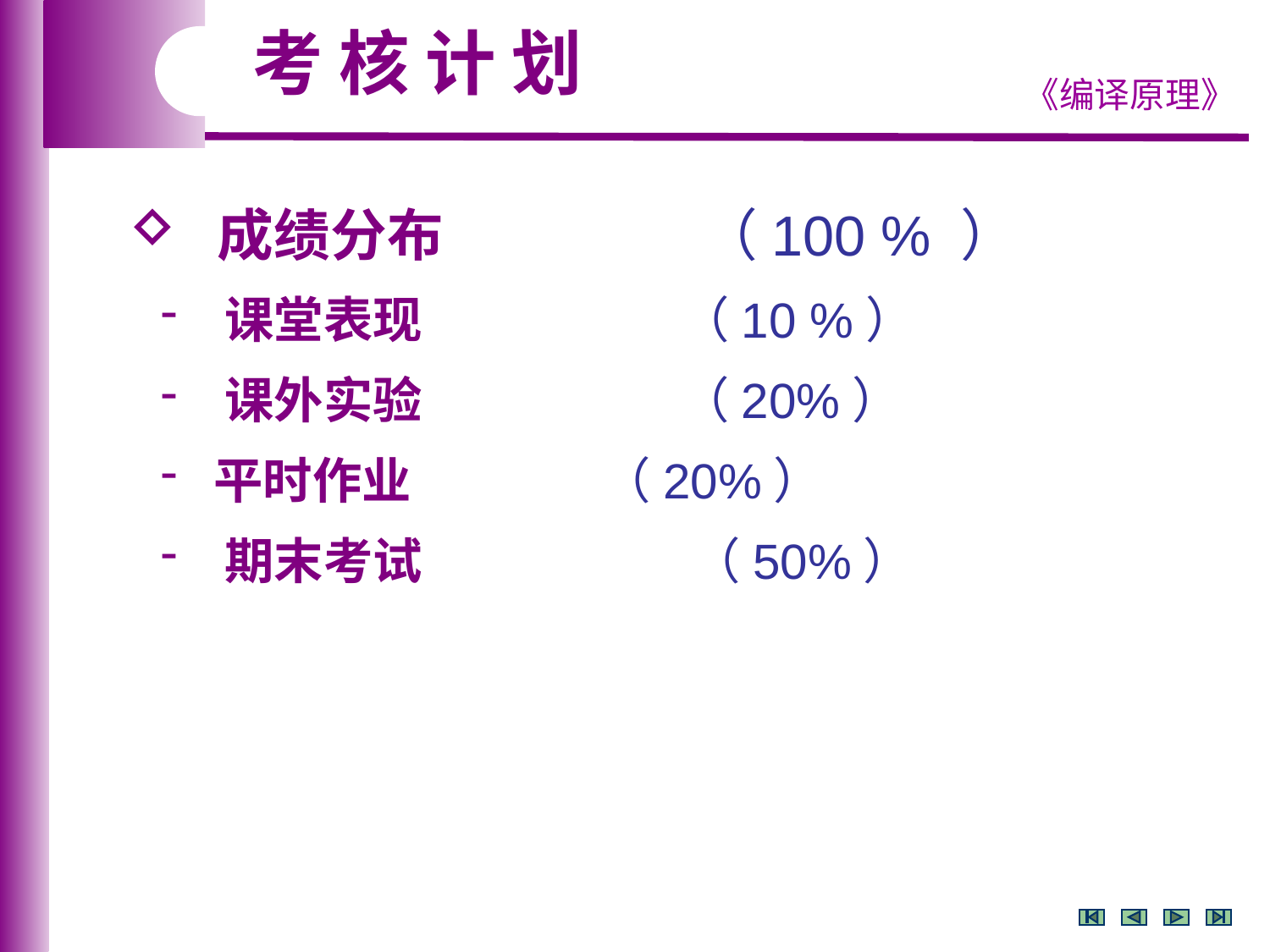

考 核 计 划
  成绩分布                    （100 % ）

  课堂表现                       （10 %）

  课外实验                       （20%）

 平时作业                 （20%）

  期末考试                        （50%）